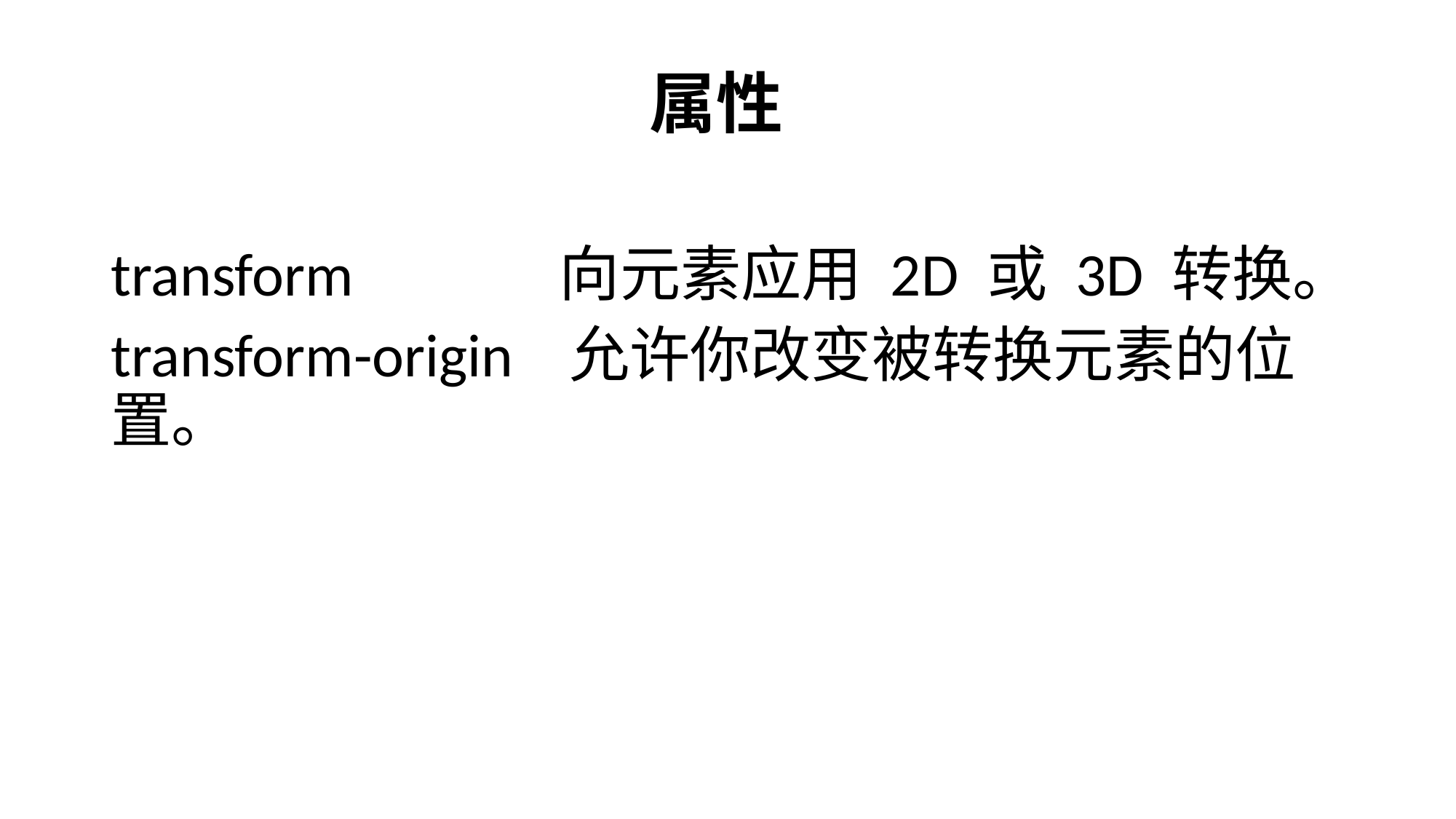

# 属性
transform              向元素应用 2D 或 3D 转换。
transform-origin   允许你改变被转换元素的位置。